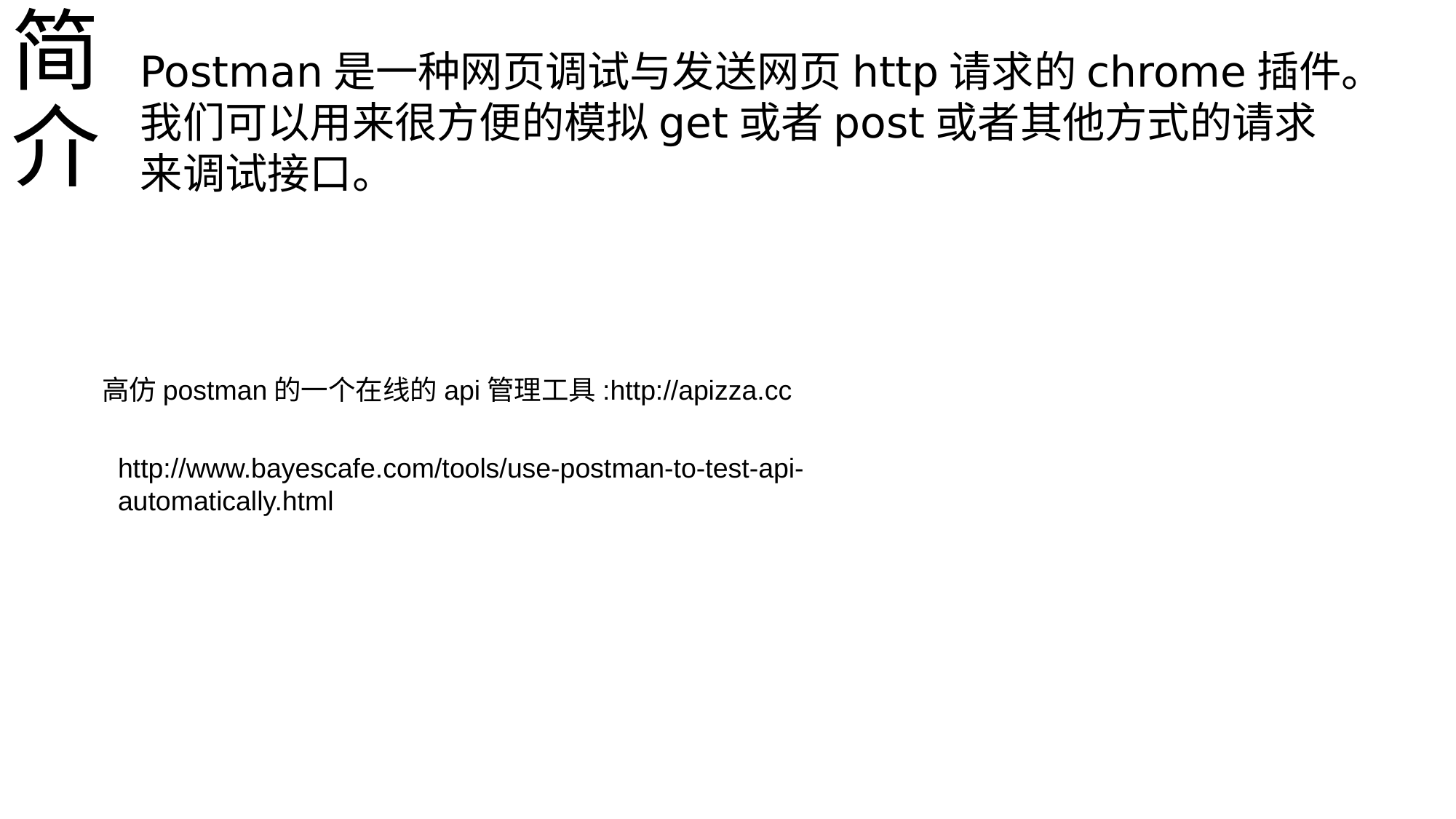

# 简介
Postman是一种网页调试与发送网页http请求的chrome插件。我们可以用来很方便的模拟get或者post或者其他方式的请求来调试接口。
高仿postman的一个在线的api管理工具:http://apizza.cc
http://www.bayescafe.com/tools/use-postman-to-test-api-automatically.html